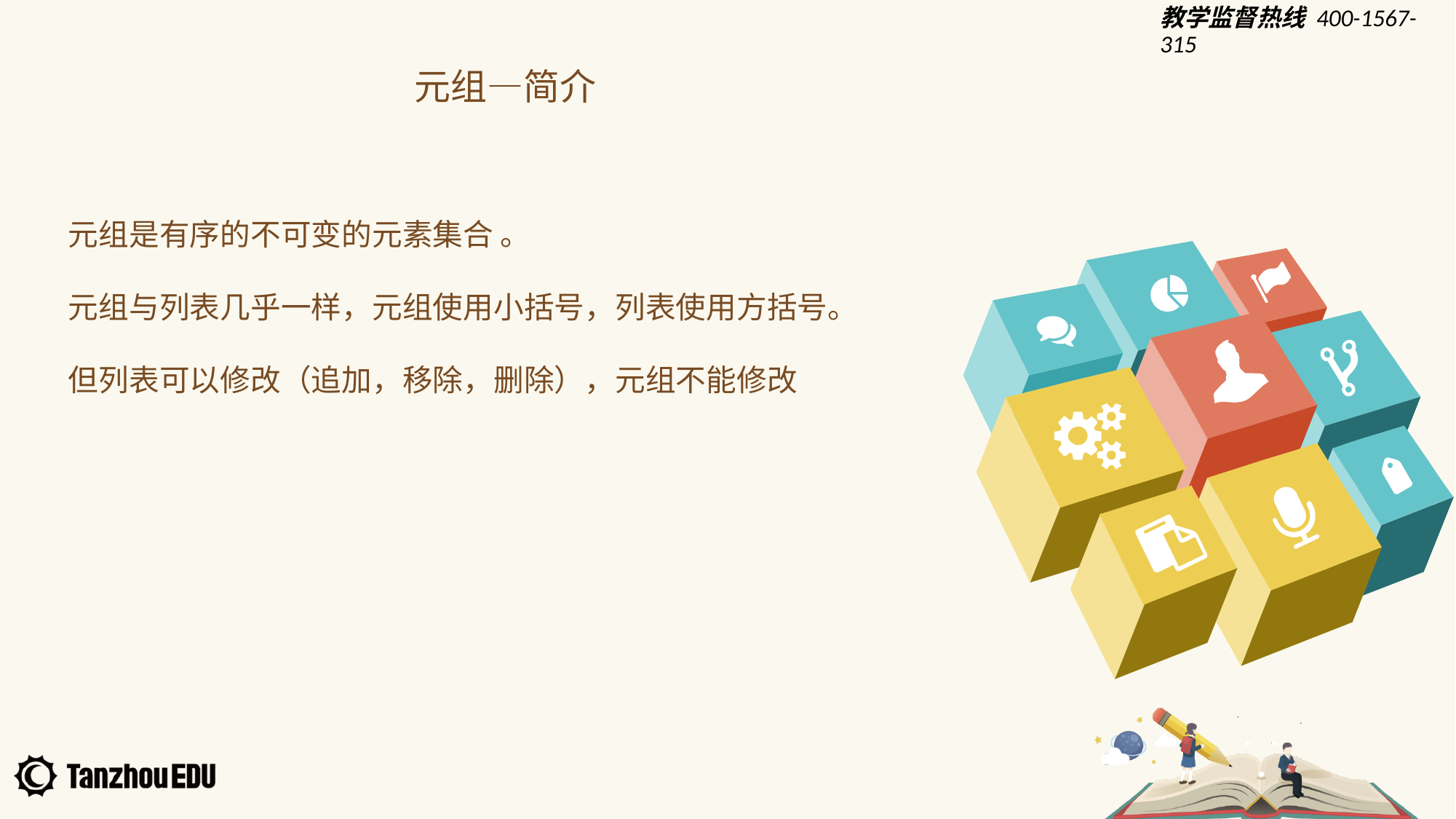

元组—简介
元组是有序的不可变的元素集合 。

元组与列表几乎一样，元组使用小括号，列表使用方括号。

但列表可以修改（追加，移除，删除），元组不能修改